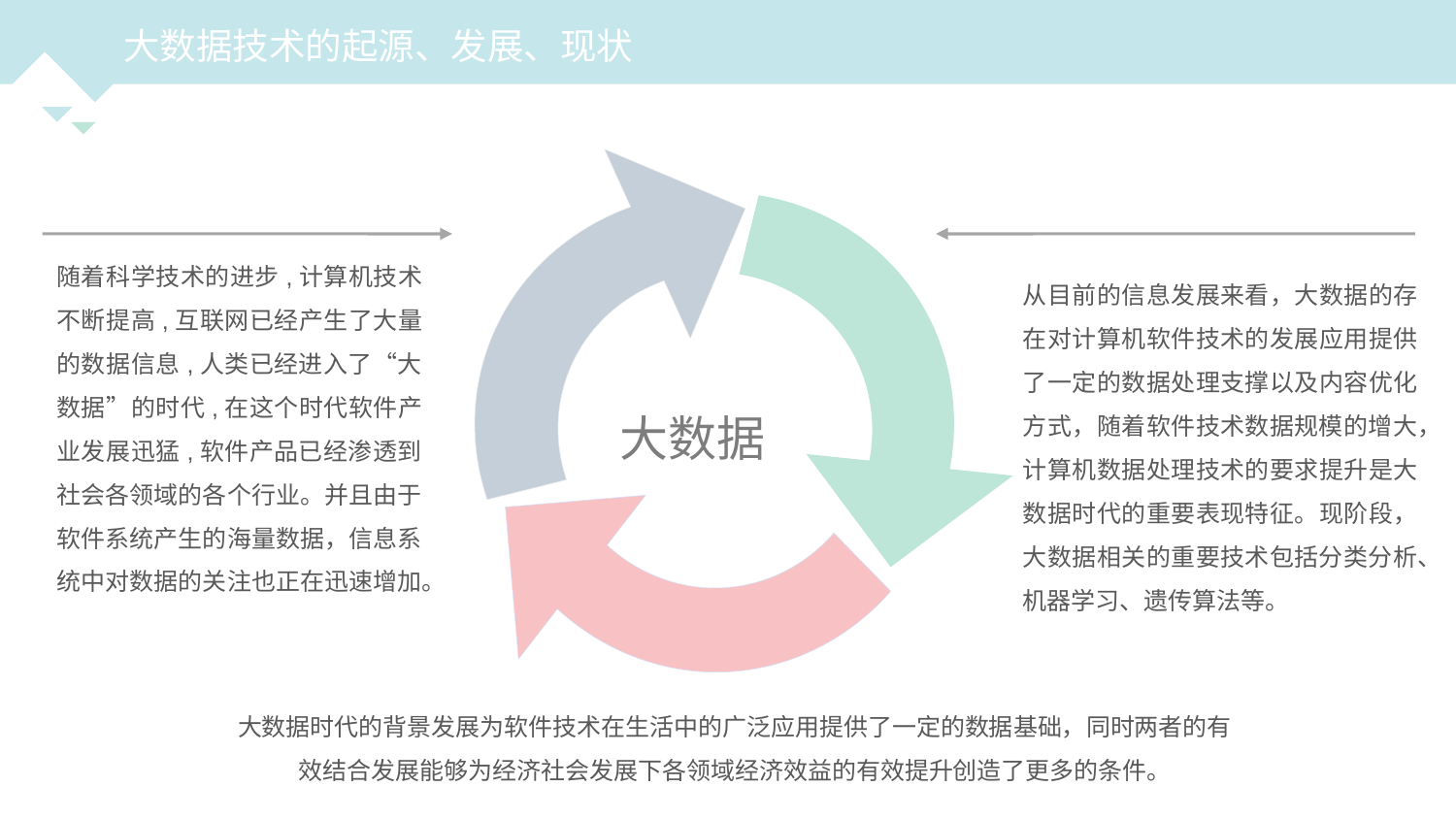

大数据技术的起源、发展、现状

随着科学技术的进步,计算机技术不断提高,互联网已经产生了大量的数据信息,人类已经进入了“大数据”的时代,在这个时代软件产业发展迅猛,软件产品已经渗透到社会各领域的各个行业。并且由于软件系统产生的海量数据，信息系统中对数据的关注也正在迅速增加。

从目前的信息发展来看，大数据的存在对计算机软件技术的发展应用提供了一定的数据处理支撑以及内容优化方式，随着软件技术数据规模的增大，计算机数据处理技术的要求提升是大数据时代的重要表现特征。现阶段，大数据相关的重要技术包括分类分析、机器学习、遗传算法等。
大数据
大数据时代的背景发展为软件技术在生活中的广泛应用提供了一定的数据基础，同时两者的有效结合发展能够为经济社会发展下各领域经济效益的有效提升创造了更多的条件。